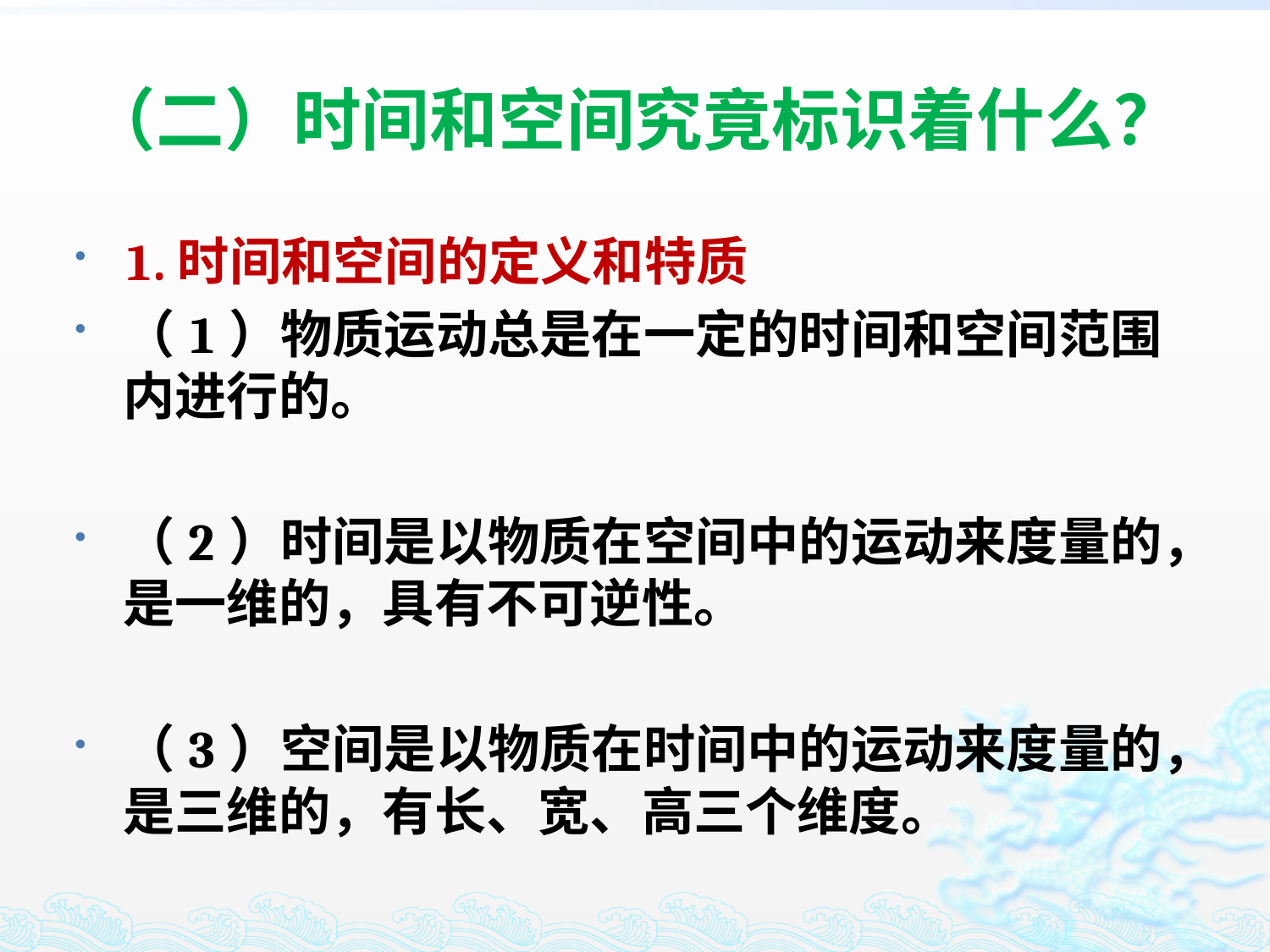

# （二）时间和空间究竟标识着什么？
1.时间和空间的定义和特质
（1）物质运动总是在一定的时间和空间范围内进行的。

（2）时间是以物质在空间中的运动来度量的，是一维的，具有不可逆性。

（3）空间是以物质在时间中的运动来度量的，是三维的，有长、宽、高三个维度。